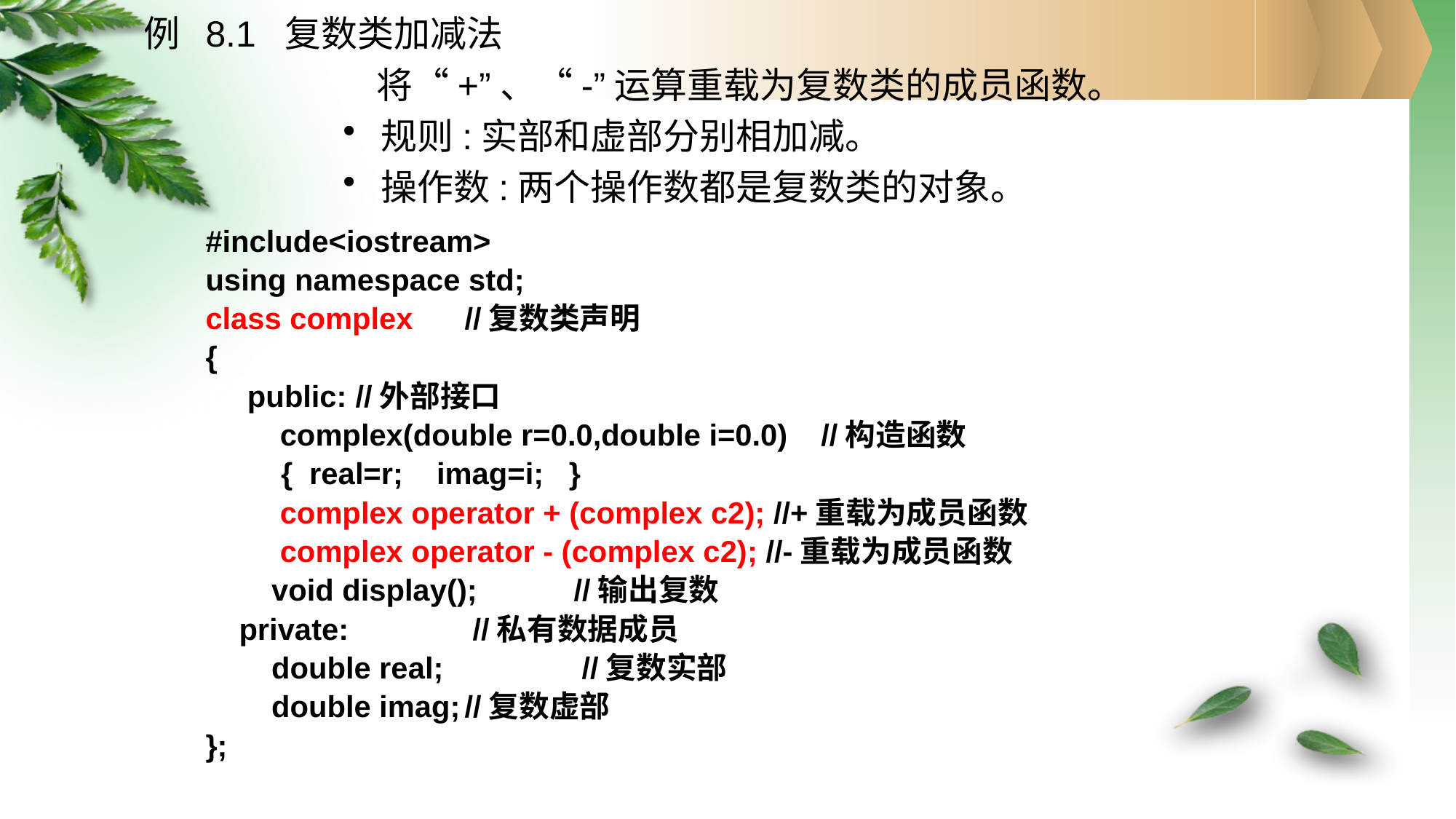

# 例  8.1  复数类加减法
   将“+”、“-”运算重载为复数类的成员函数。
  规则:实部和虚部分别相加减。
  操作数:两个操作数都是复数类的对象。
#include<iostream>
using namespace std;
class complex	//复数类声明
{
     public:	//外部接口
	    complex(double r=0.0,double i=0.0)    //构造函数
         {  real=r;    imag=i;   }
	    complex operator + (complex c2); //+重载为成员函数
	    complex operator - (complex c2); //-重载为成员函数
	   void display();	//输出复数
    private:	              //私有数据成员
	   double real;	              //复数实部
	   double imag;	//复数虚部
};